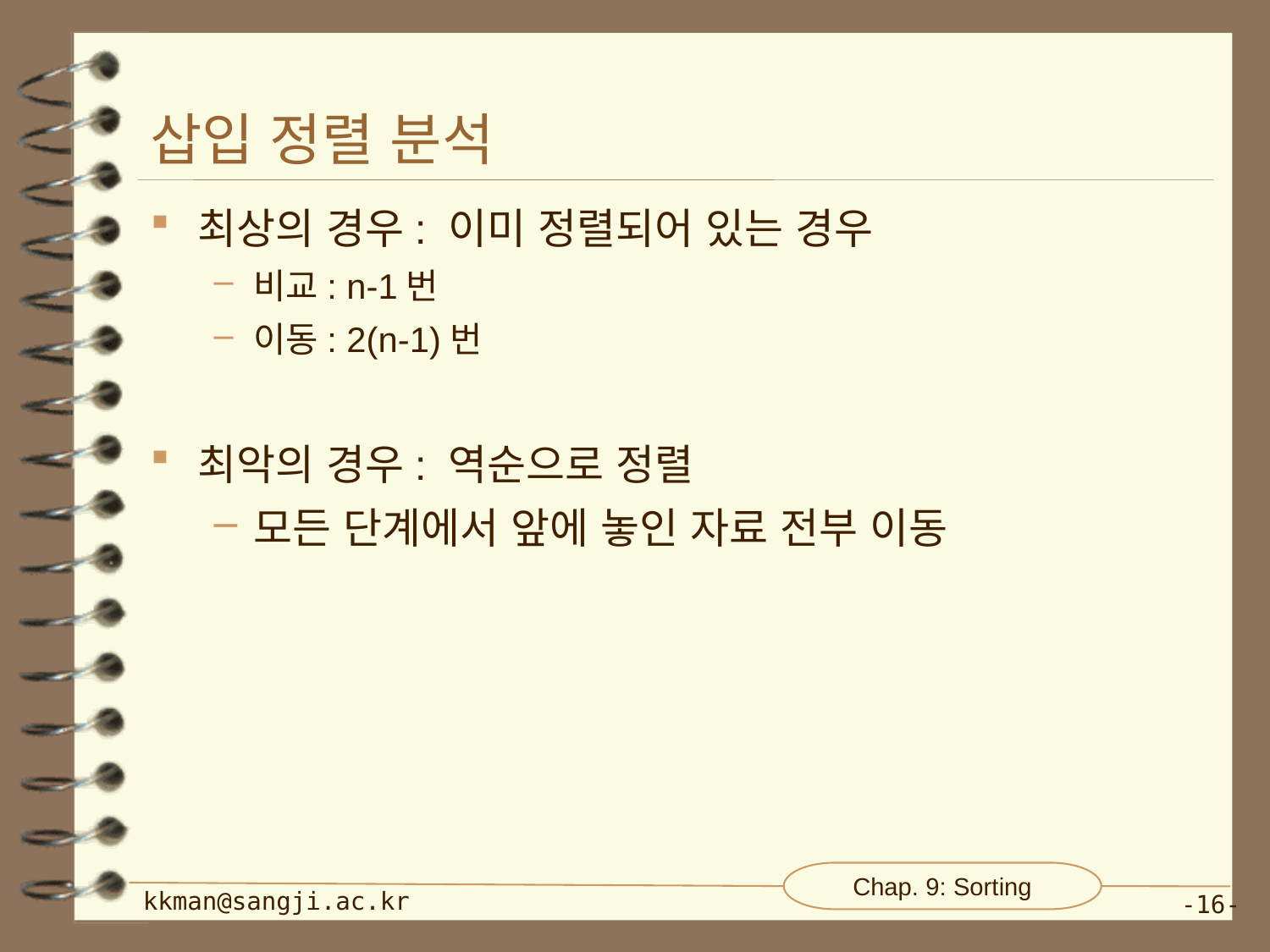

# 삽입 정렬 분석
최상의 경우: 이미 정렬되어 있는 경우
비교: n-1번
이동: 2(n-1)번

최악의 경우: 역순으로 정렬
모든 단계에서 앞에 놓인 자료 전부 이동